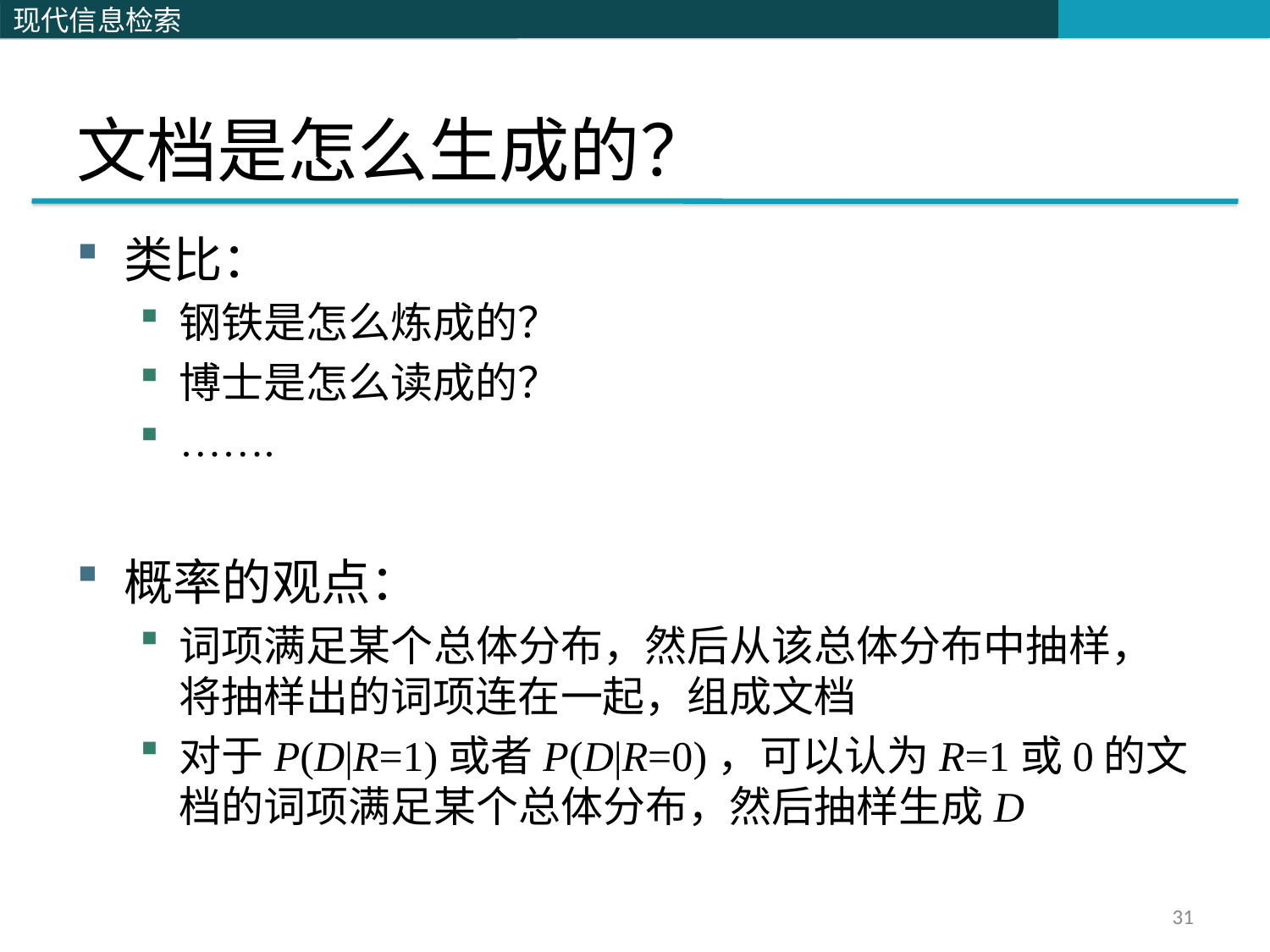

# 文档是怎么生成的？
类比：
钢铁是怎么炼成的？
博士是怎么读成的？
…….

概率的观点：
词项满足某个总体分布，然后从该总体分布中抽样，将抽样出的词项连在一起，组成文档
对于P(D|R=1)或者P(D|R=0)，可以认为R=1或0的文档的词项满足某个总体分布，然后抽样生成D
31